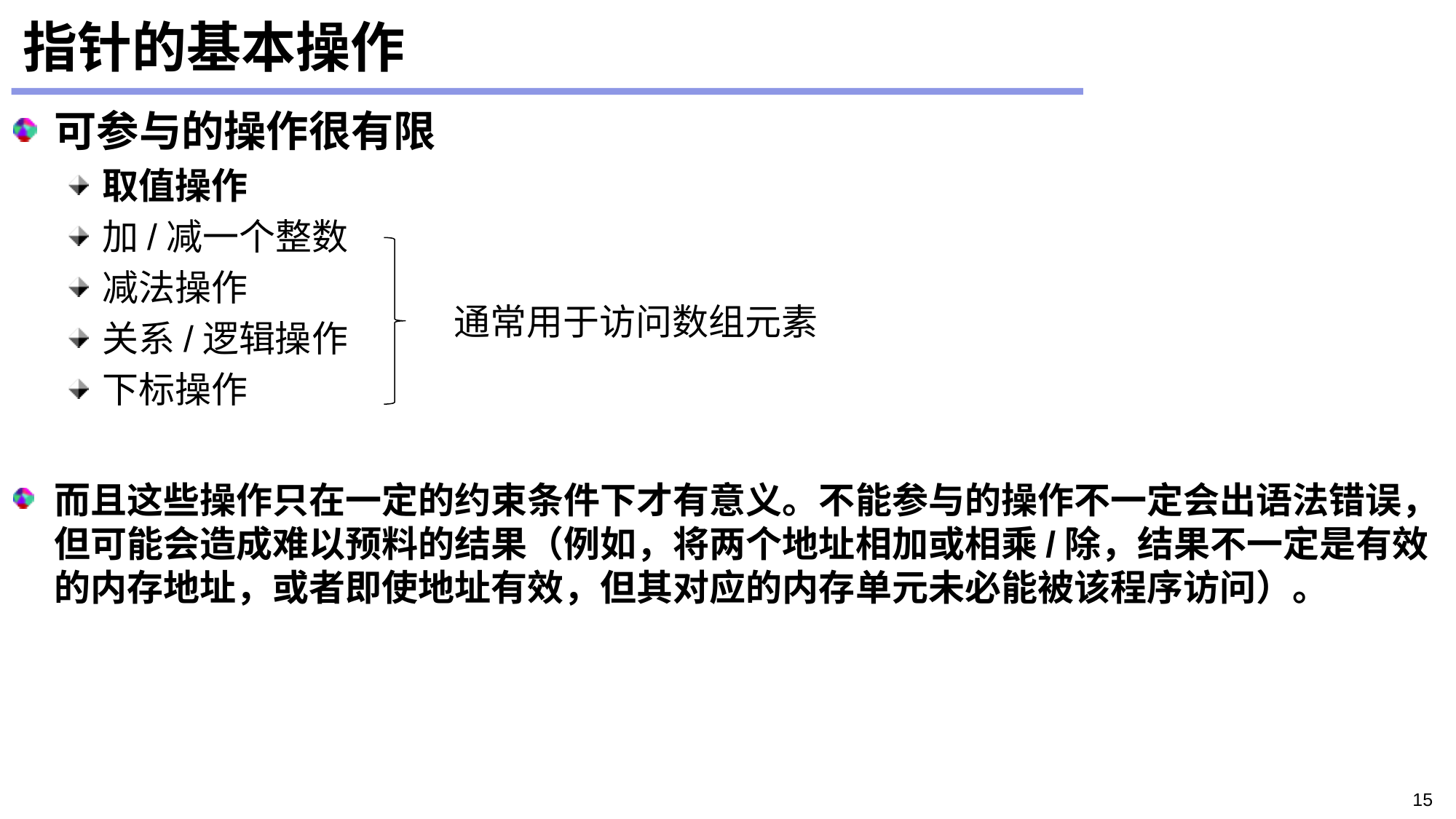

# 指针的基本操作
可参与的操作很有限
取值操作
加/减一个整数
减法操作
关系/逻辑操作
下标操作

而且这些操作只在一定的约束条件下才有意义。不能参与的操作不一定会出语法错误，但可能会造成难以预料的结果（例如，将两个地址相加或相乘/除，结果不一定是有效的内存地址，或者即使地址有效，但其对应的内存单元未必能被该程序访问）。

通常用于访问数组元素
15